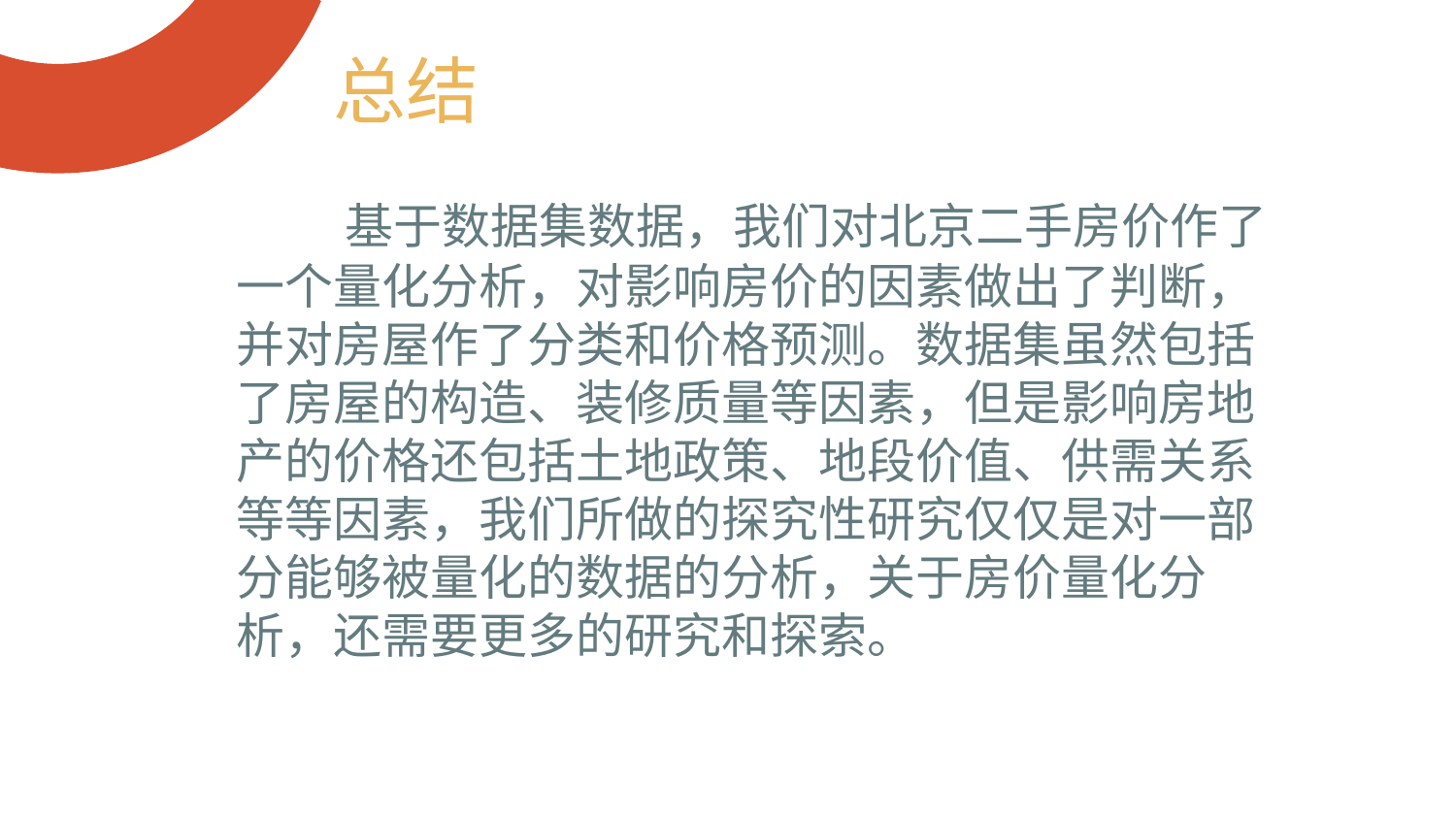

总结
      基于数据集数据，我们对北京二手房价作了一个量化分析，对影响房价的因素做出了判断，并对房屋作了分类和价格预测。数据集虽然包括了房屋的构造、装修质量等因素，但是影响房地产的价格还包括土地政策、地段价值、供需关系等等因素，我们所做的探究性研究仅仅是对一部分能够被量化的数据的分析，关于房价量化分析，还需要更多的研究和探索。